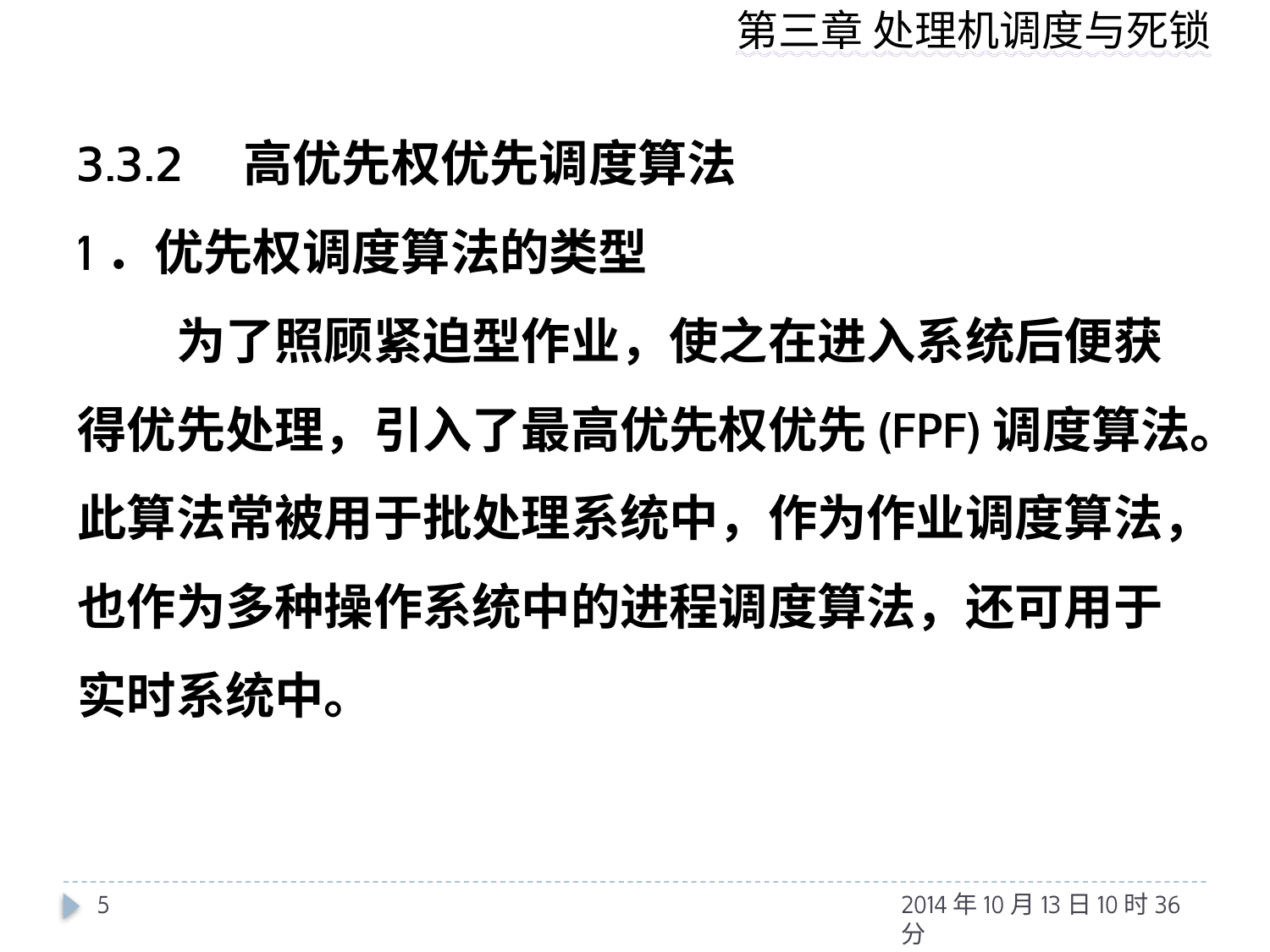

3.3.2　高优先权优先调度算法
1．优先权调度算法的类型
　　为了照顾紧迫型作业，使之在进入系统后便获得优先处理，引入了最高优先权优先(FPF)调度算法。此算法常被用于批处理系统中，作为作业调度算法，也作为多种操作系统中的进程调度算法，还可用于实时系统中。
5
2014年10月13日10时36分